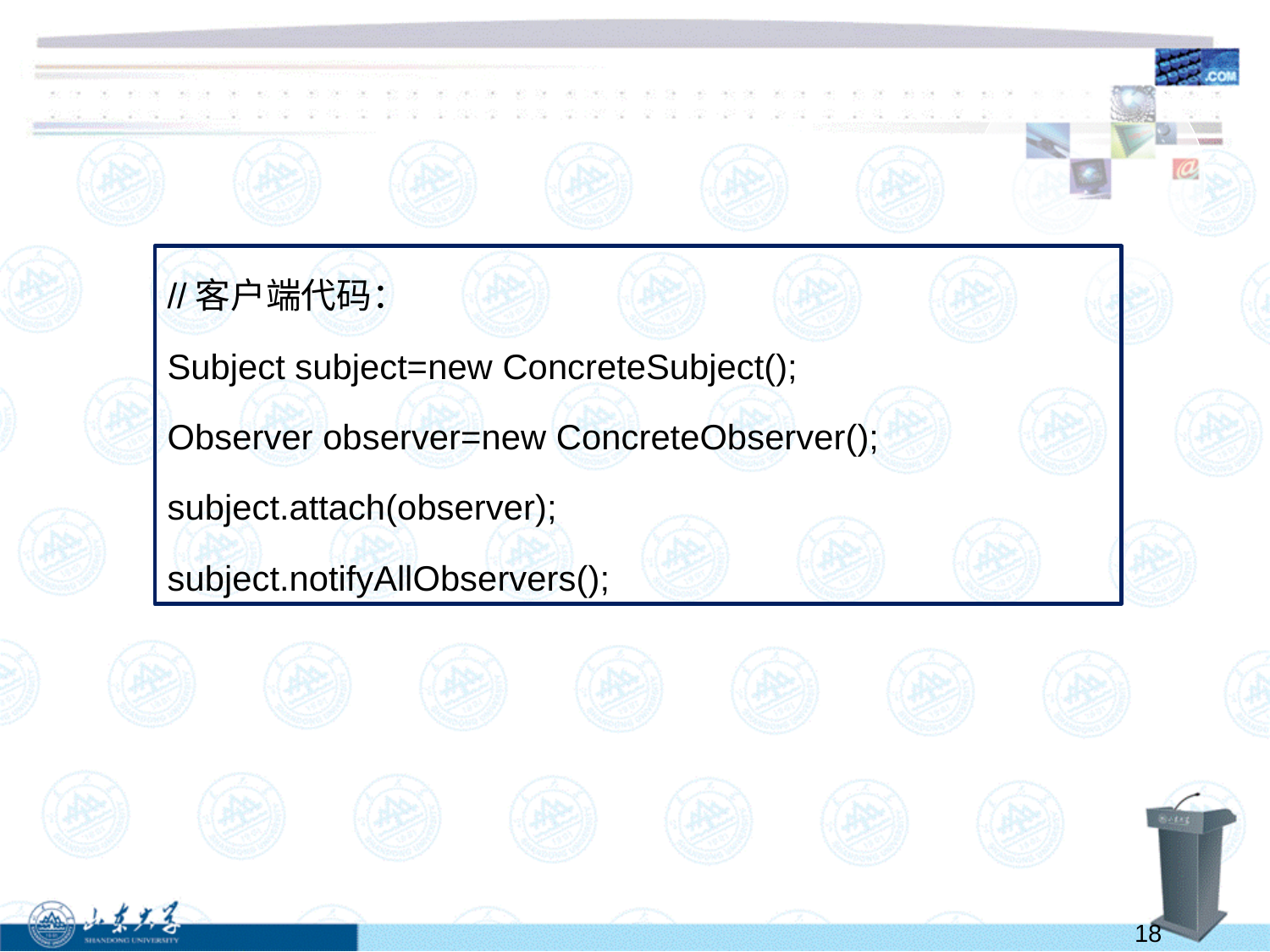

//客户端代码：
Subject subject=new ConcreteSubject();
Observer observer=new ConcreteObserver();
subject.attach(observer);
subject.notifyAllObservers();
18